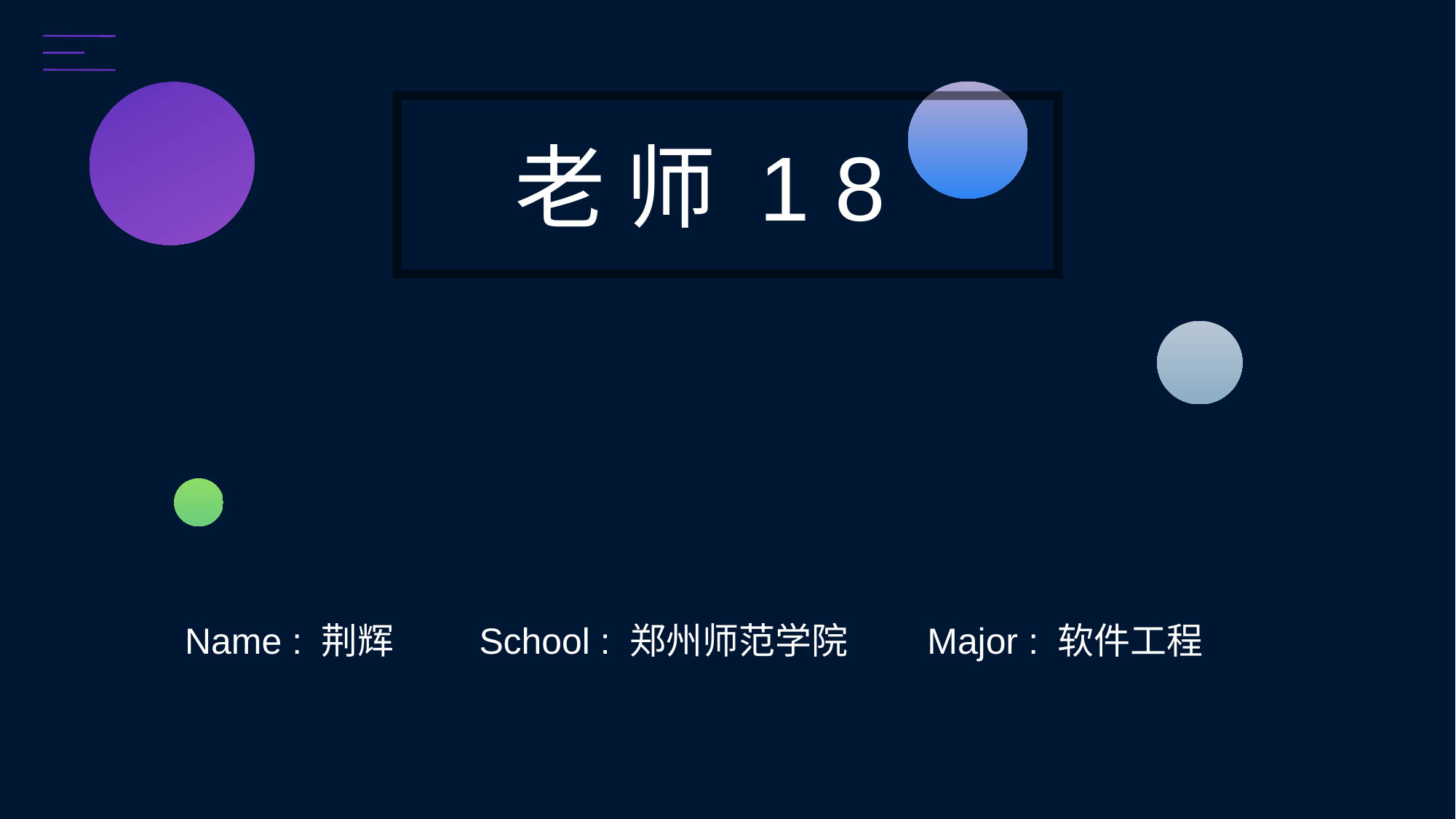

老 师 1 8

Name : 荆辉
School : 郑州师范学院
Major : 软件工程